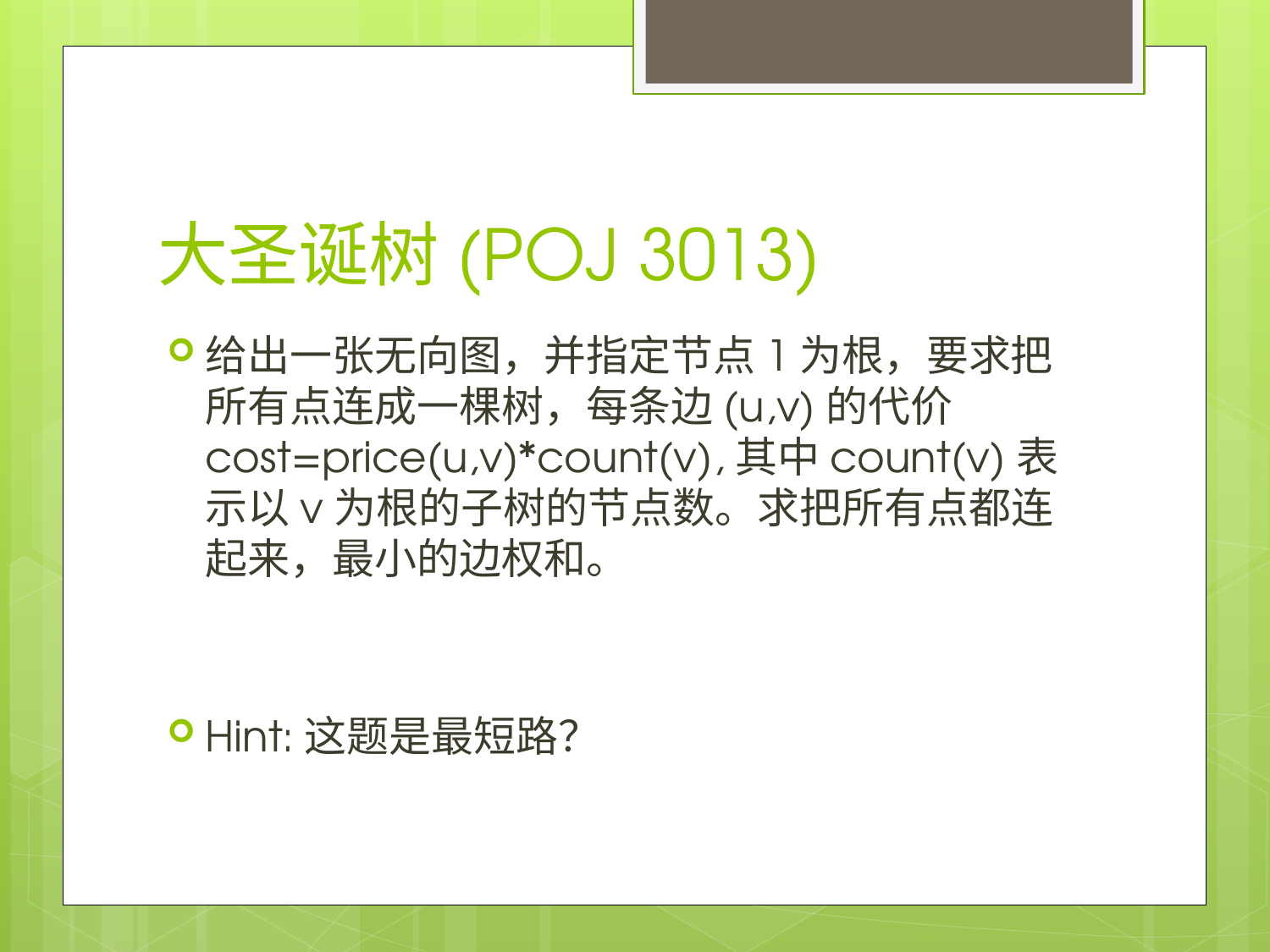

# 大圣诞树(POJ 3013)
给出一张无向图，并指定节点1为根，要求把所有点连成一棵树，每条边(u,v)的代价cost=price(u,v)*count(v),其中count(v)表示以v为根的子树的节点数。求把所有点都连起来，最小的边权和。

Hint:这题是最短路？